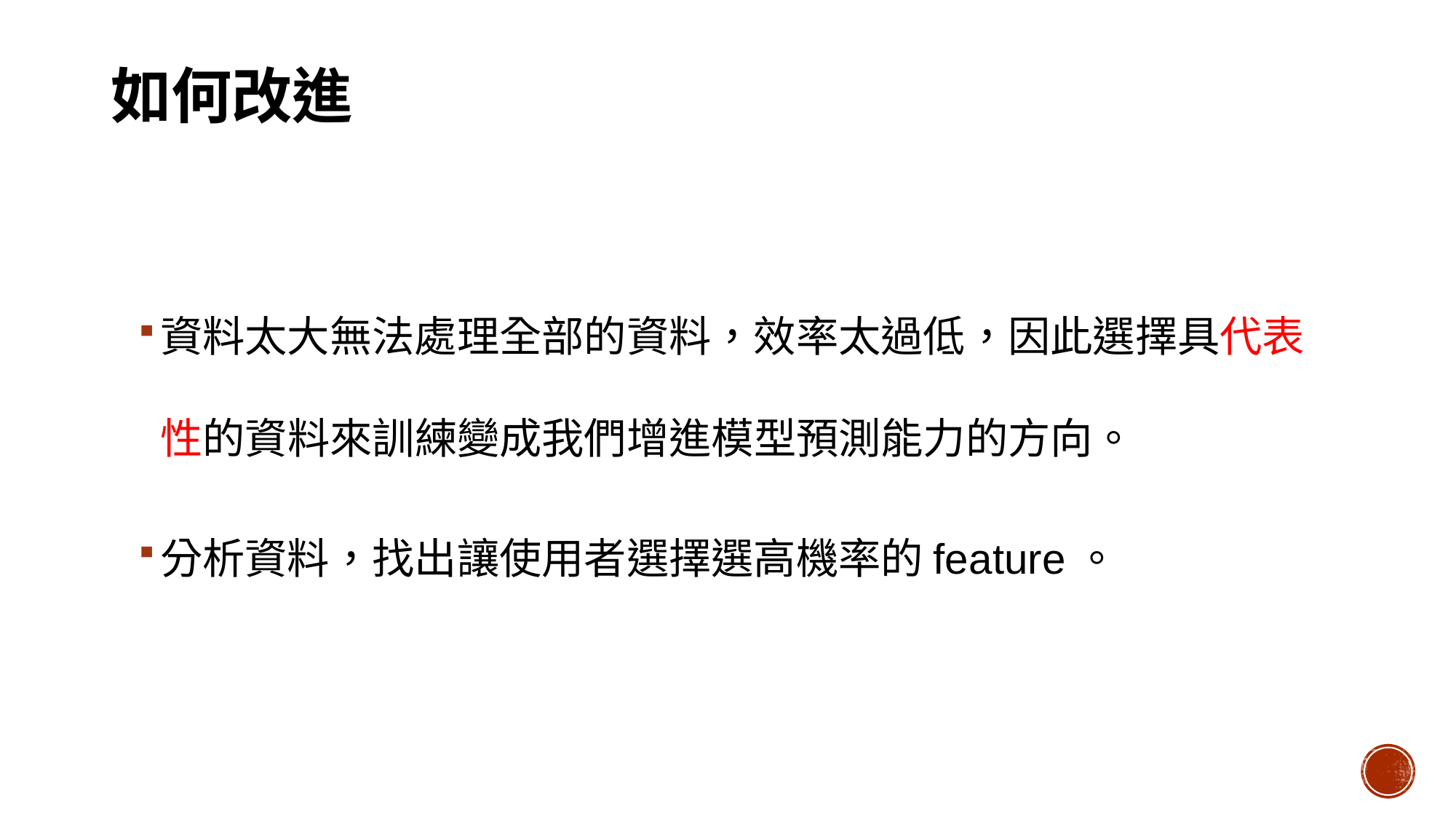

# 如何改進
資料太大無法處理全部的資料，效率太過低，因此選擇具代表性的資料來訓練變成我們增進模型預測能力的方向。
分析資料，找出讓使用者選擇選高機率的feature。